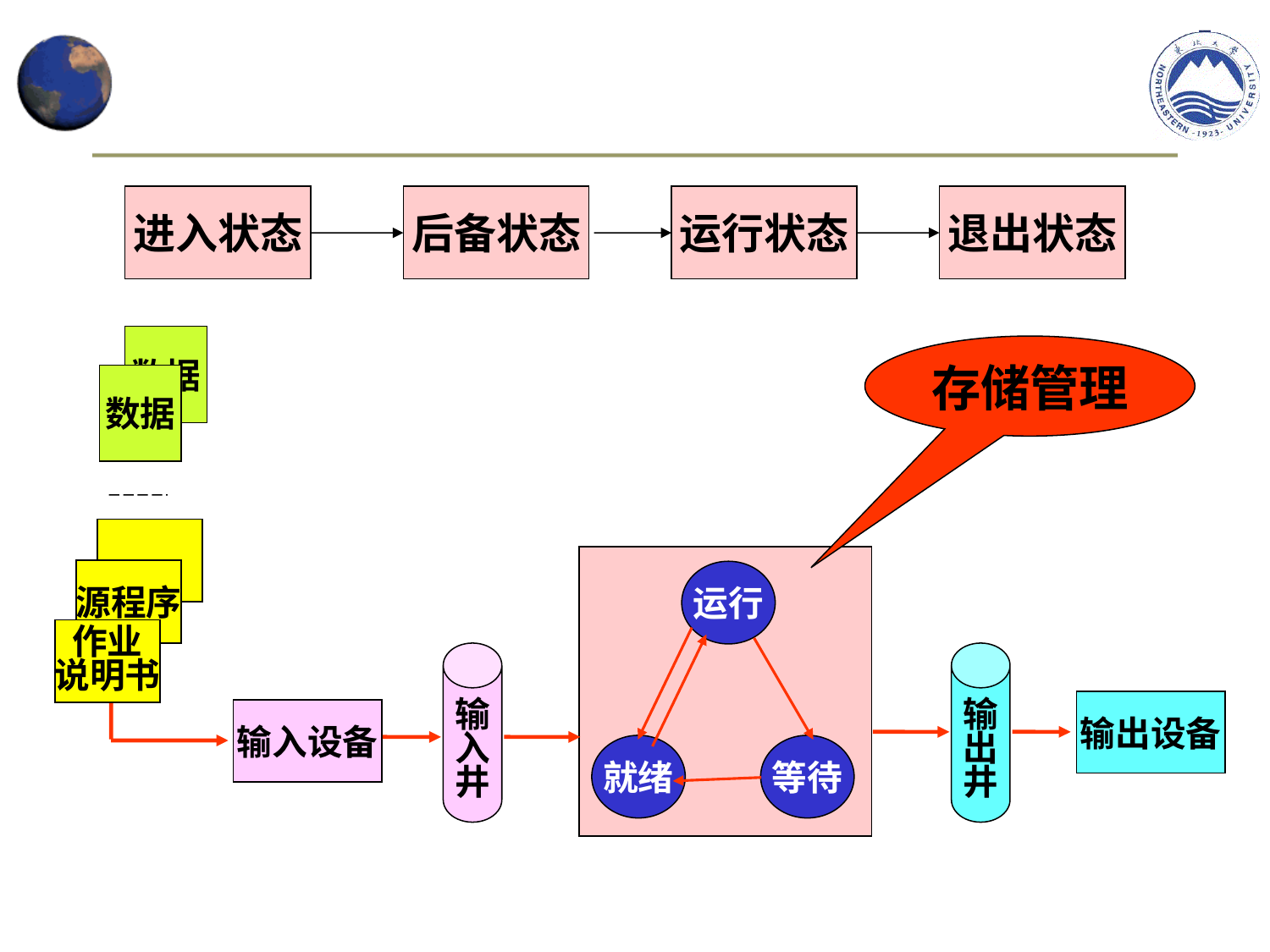

进入状态
后备状态
运行状态
退出状态

数据
存储管理
数据

源程序
运行
作业
说明书

输
入
井
输
出
井
输出设备
输入设备

就绪
等待